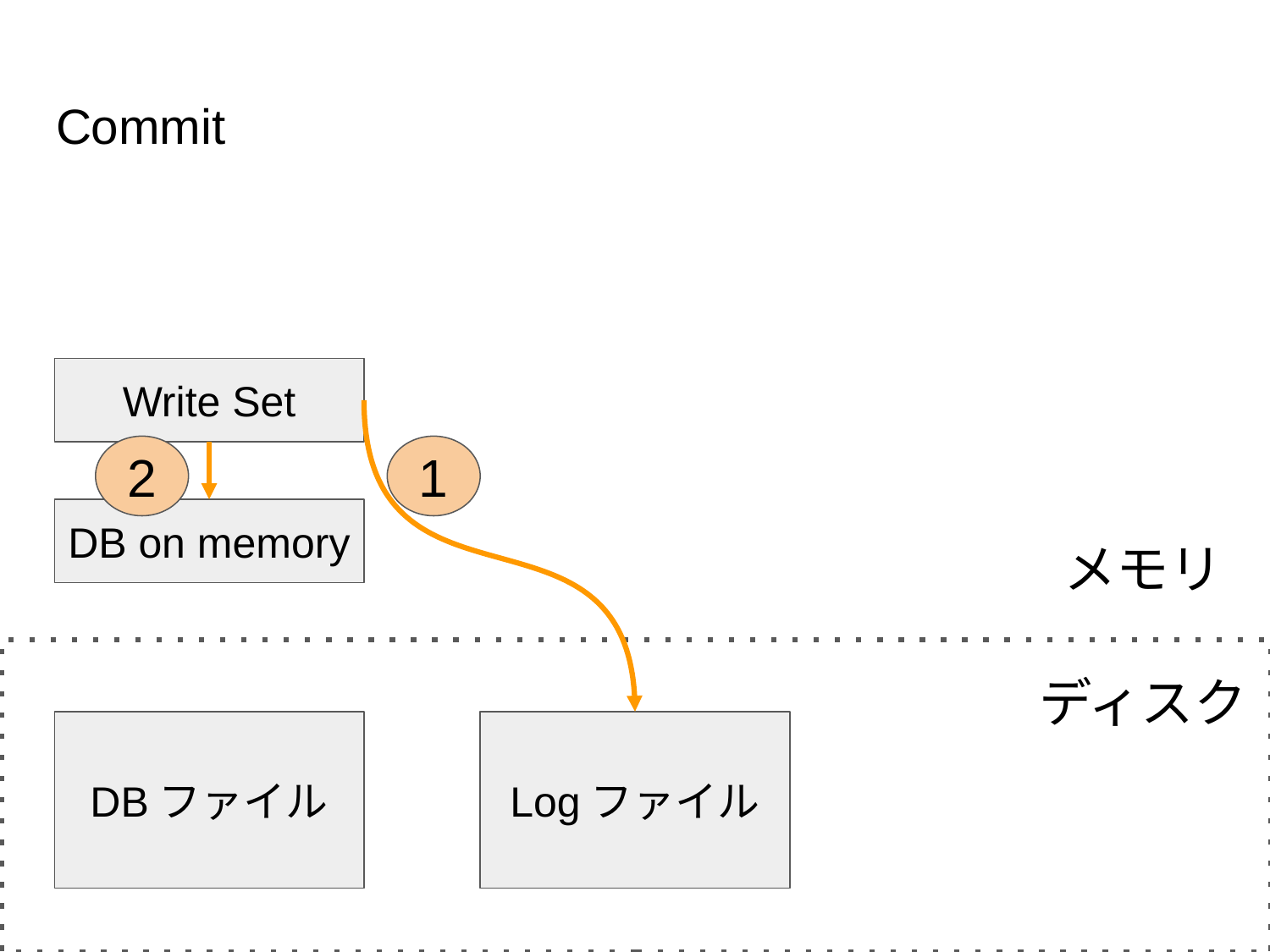

# Commit
Write Set
2
1
DB on memory
メモリ

ディスク
DBファイル
Logファイル